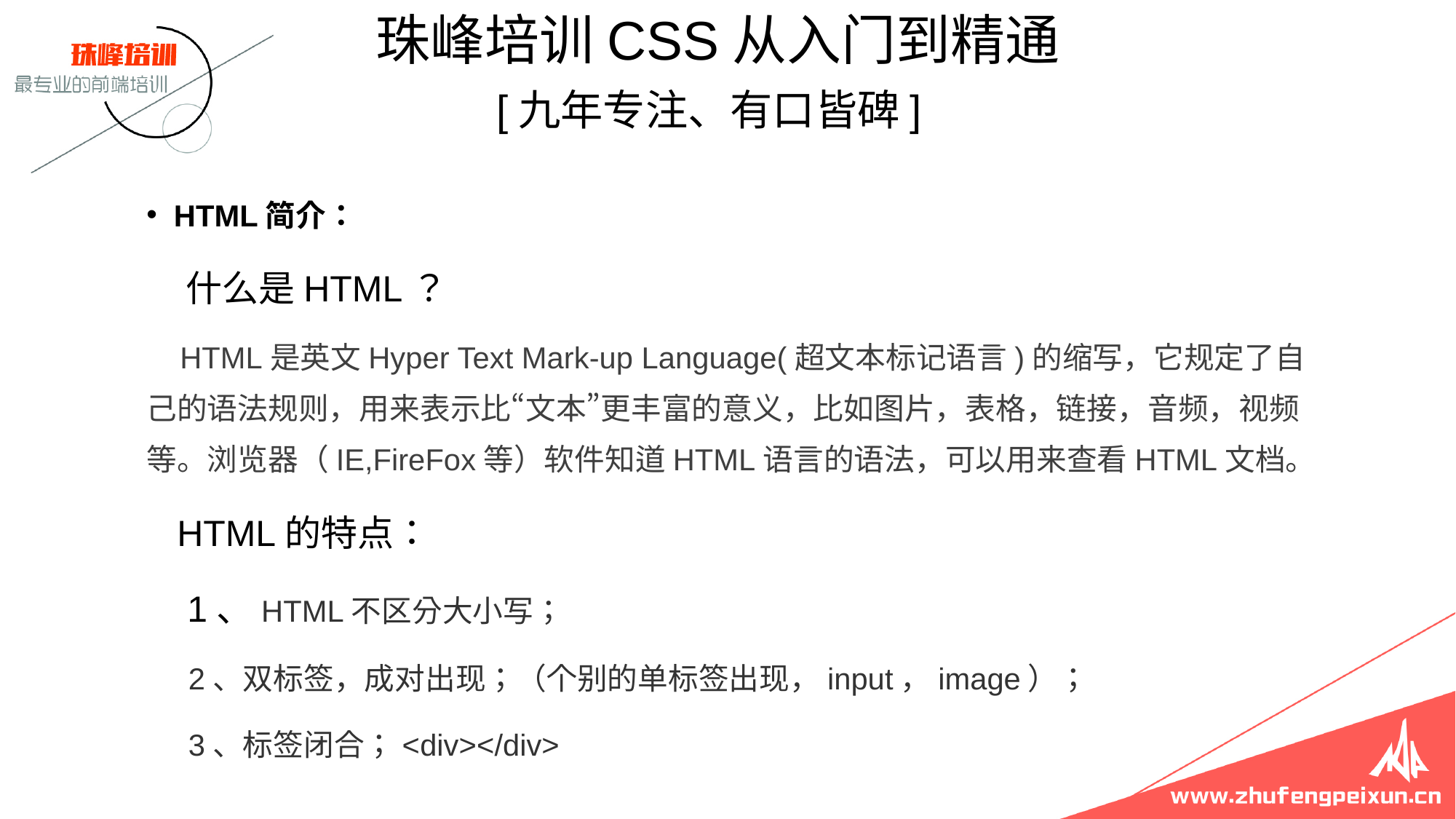

珠峰培训CSS从入门到精通
        [九年专注、有口皆碑]
# HTML简介：
   什么是HTML？
    HTML是英文Hyper Text Mark-up Language(超文本标记语言)的缩写，它规定了自己的语法规则，用来表示比“文本”更丰富的意义，比如图片，表格，链接，音频，视频等。浏览器（IE,FireFox等）软件知道HTML语言的语法，可以用来查看HTML文档。
   HTML的特点：
    1、HTML不区分大小写；
     2、双标签，成对出现；（个别的单标签出现，input，image）；
     3、标签闭合；<div></div>